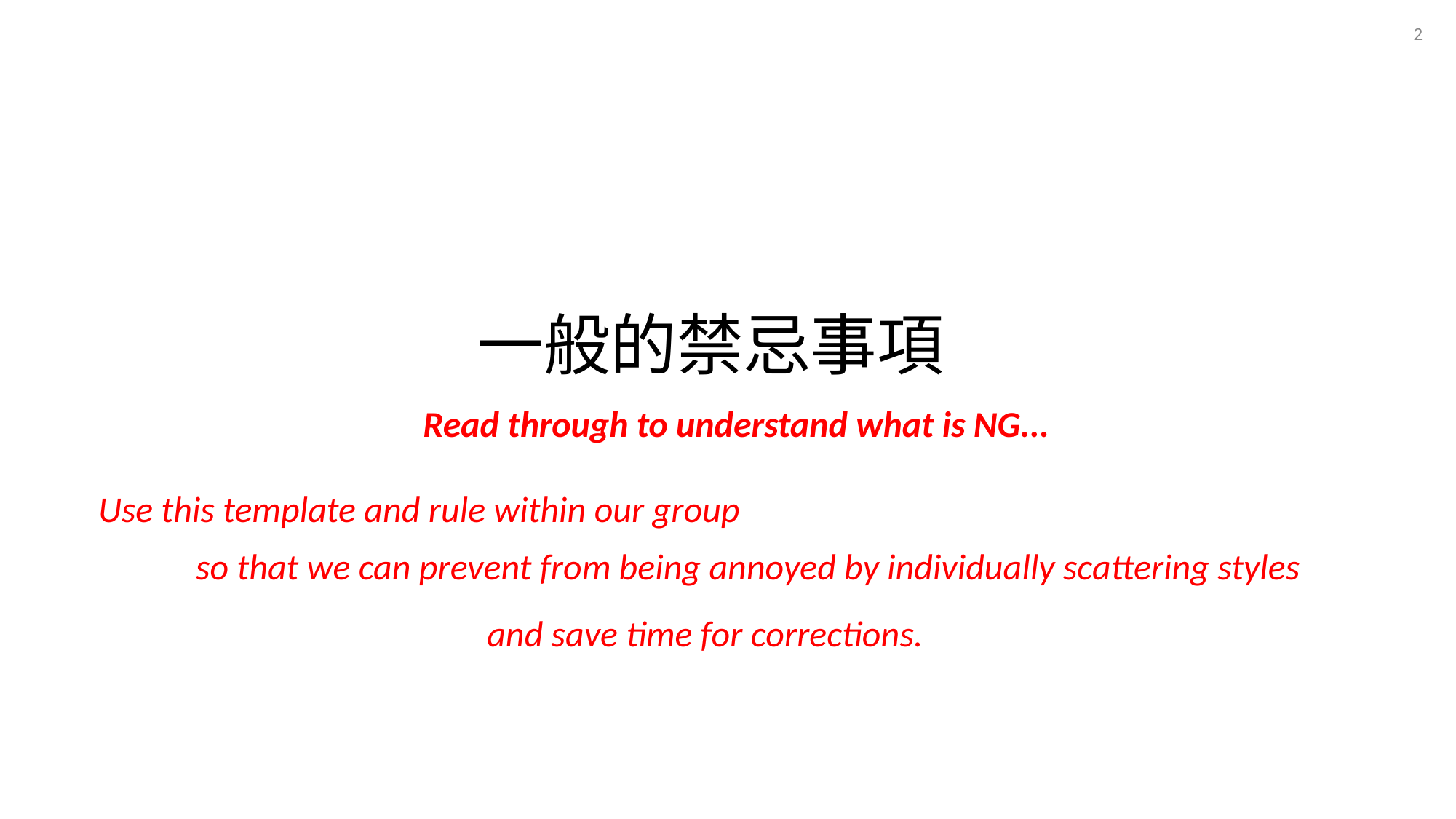

2
一般的禁忌事項
Read through to understand what is NG...
Use this template and rule within our group
so that we can prevent from being annoyed by individually scattering styles
and save time for corrections.